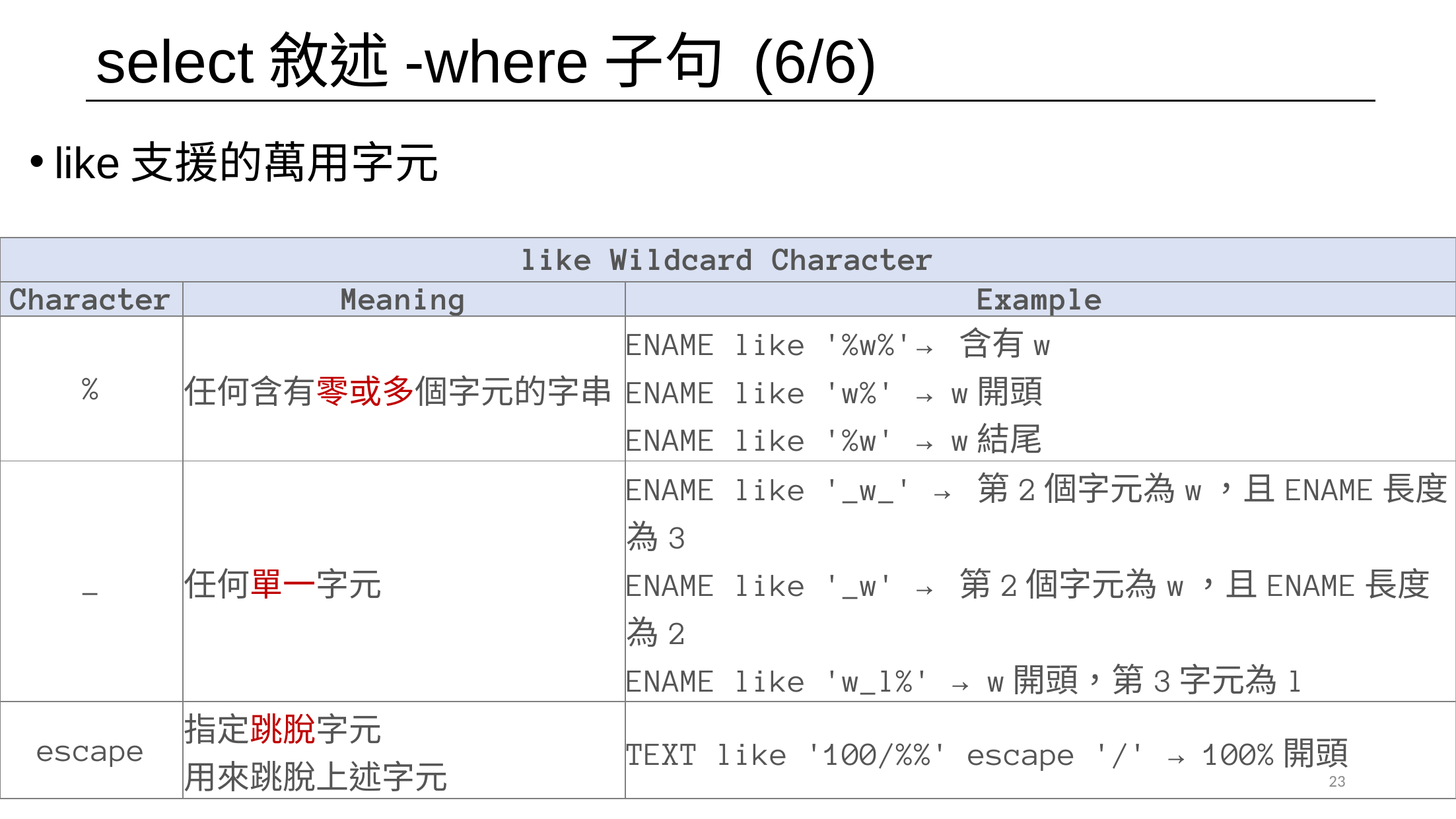

# select敘述-where子句 (6/6)
like支援的萬用字元
| like Wildcard Character |  |  |
| --- | --- | --- |
| Character | Meaning | Example |
| % | 任何含有零或多個字元的字串 | ENAME like '%w%'→ 含有w ENAME like 'w%' → w開頭 ENAME like '%w' → w結尾 |
| \_ | 任何單一字元 | ENAME like '\_w\_' → 第2個字元為w，且ENAME長度為3 ENAME like '\_w' → 第2個字元為w，且ENAME長度為2 ENAME like 'w\_l%' → w開頭，第3字元為l |
| escape | 指定跳脫字元 用來跳脫上述字元 | TEXT like '100/%%' escape '/' → 100%開頭 |
23